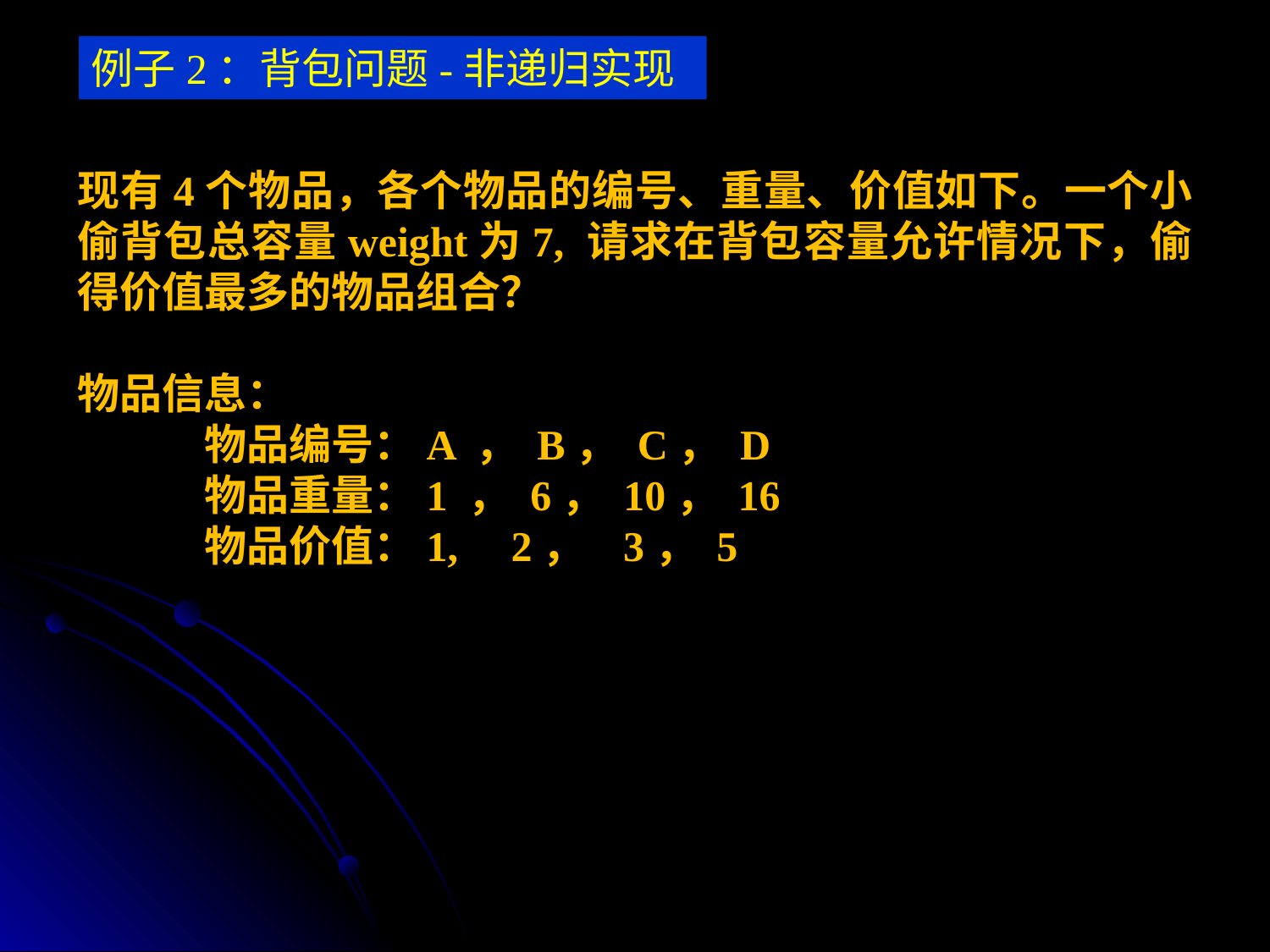

例子2：背包问题-非递归实现

现有4个物品，各个物品的编号、重量、价值如下。一个小偷背包总容量weight为7, 请求在背包容量允许情况下，偷得价值最多的物品组合？

物品信息：
	物品编号：A ， B， C， D
	物品重量：1 ， 6， 10， 16
	物品价值：1,     2，   3， 5